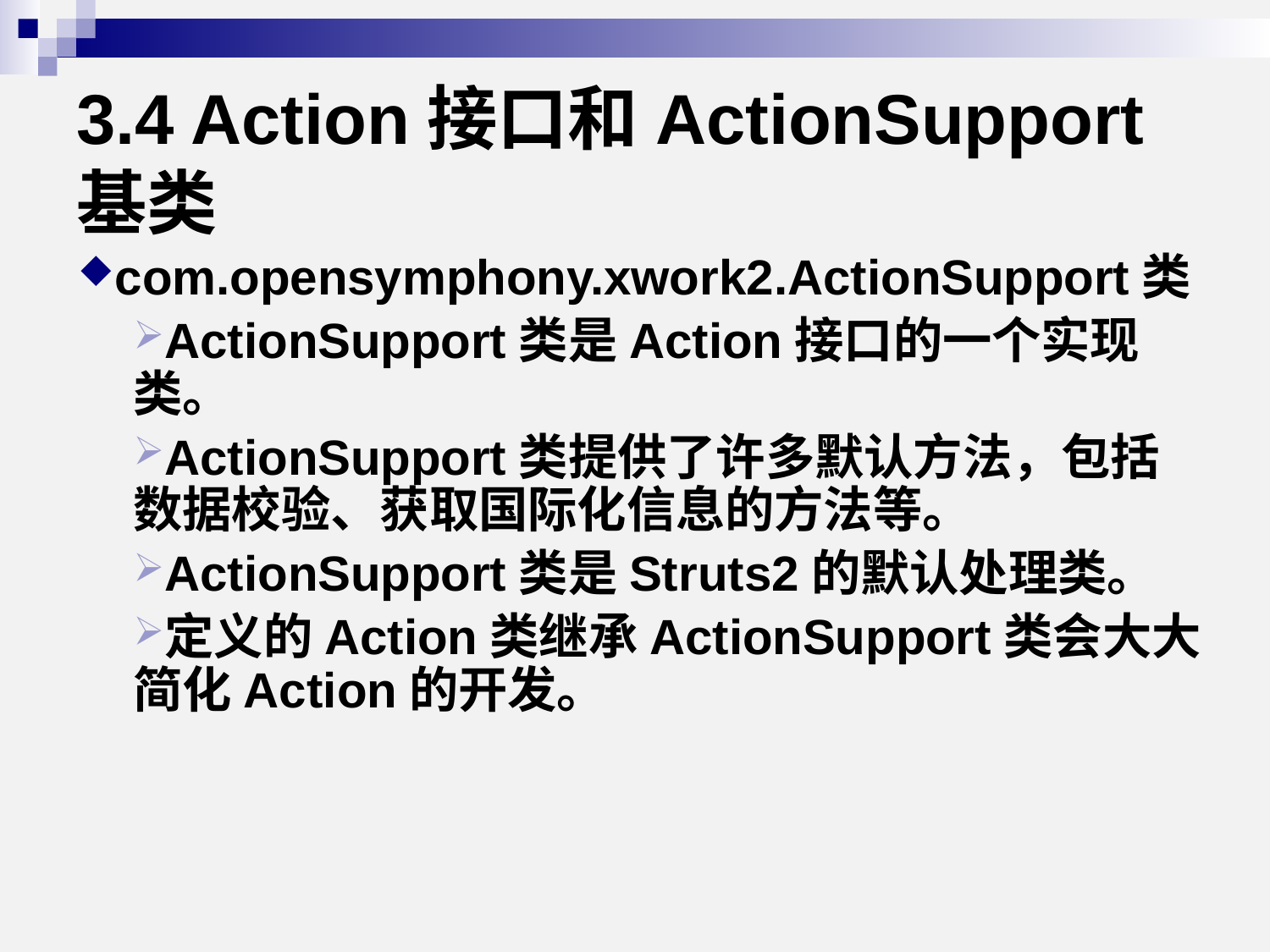

# 3.4 Action接口和ActionSupport基类
com.opensymphony.xwork2.ActionSupport类
ActionSupport类是Action接口的一个实现类。
ActionSupport类提供了许多默认方法，包括数据校验、获取国际化信息的方法等。
ActionSupport类是Struts2的默认处理类。
定义的Action类继承ActionSupport类会大大简化Action的开发。
28